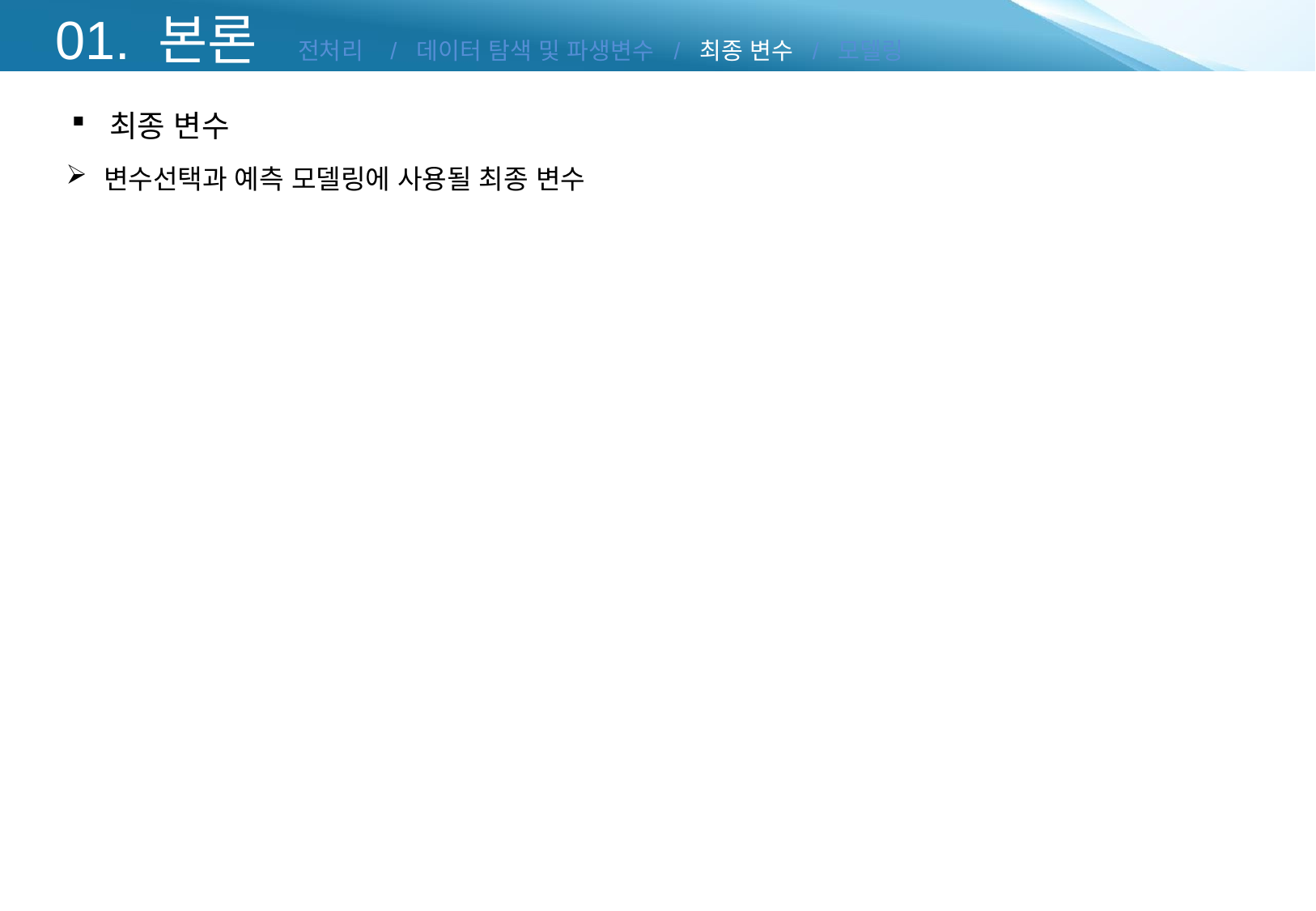

01. 본론	전처리  /  데이터 탐색 및 파생변수  /  최종 변수  /  모델링

최종 변수
변수선택과 예측 모델링에 사용될 최종 변수